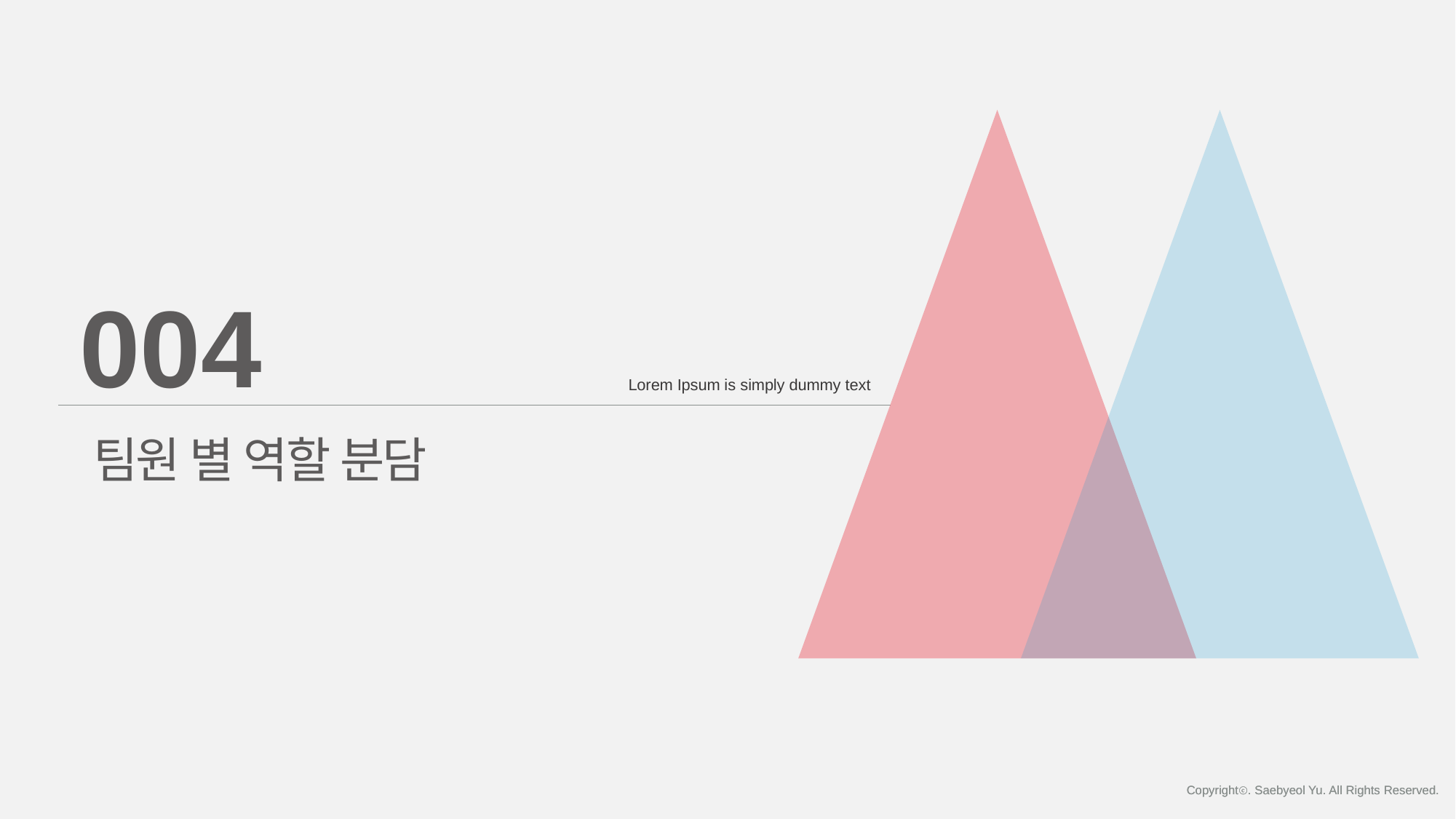

004
Lorem Ipsum is simply dummy text
팀원 별 역할 분담
Copyrightⓒ. Saebyeol Yu. All Rights Reserved.